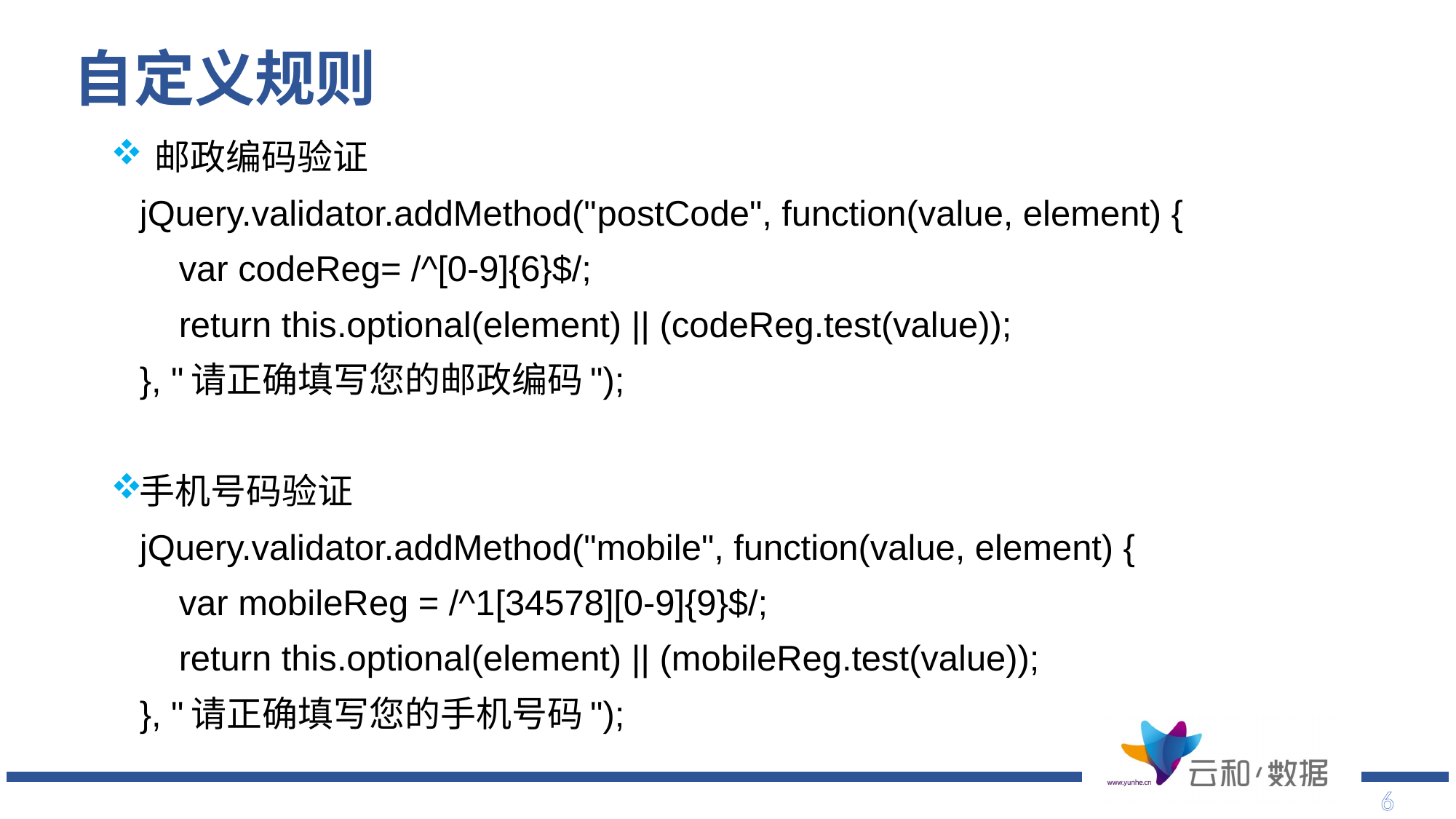

# 自定义规则
 邮政编码验证
jQuery.validator.addMethod("postCode", function(value, element) {
    var codeReg= /^[0-9]{6}$/;
    return this.optional(element) || (codeReg.test(value));
}, "请正确填写您的邮政编码");

手机号码验证
jQuery.validator.addMethod("mobile", function(value, element) {
    var mobileReg = /^1[34578][0-9]{9}$/;
    return this.optional(element) || (mobileReg.test(value));
}, "请正确填写您的手机号码");